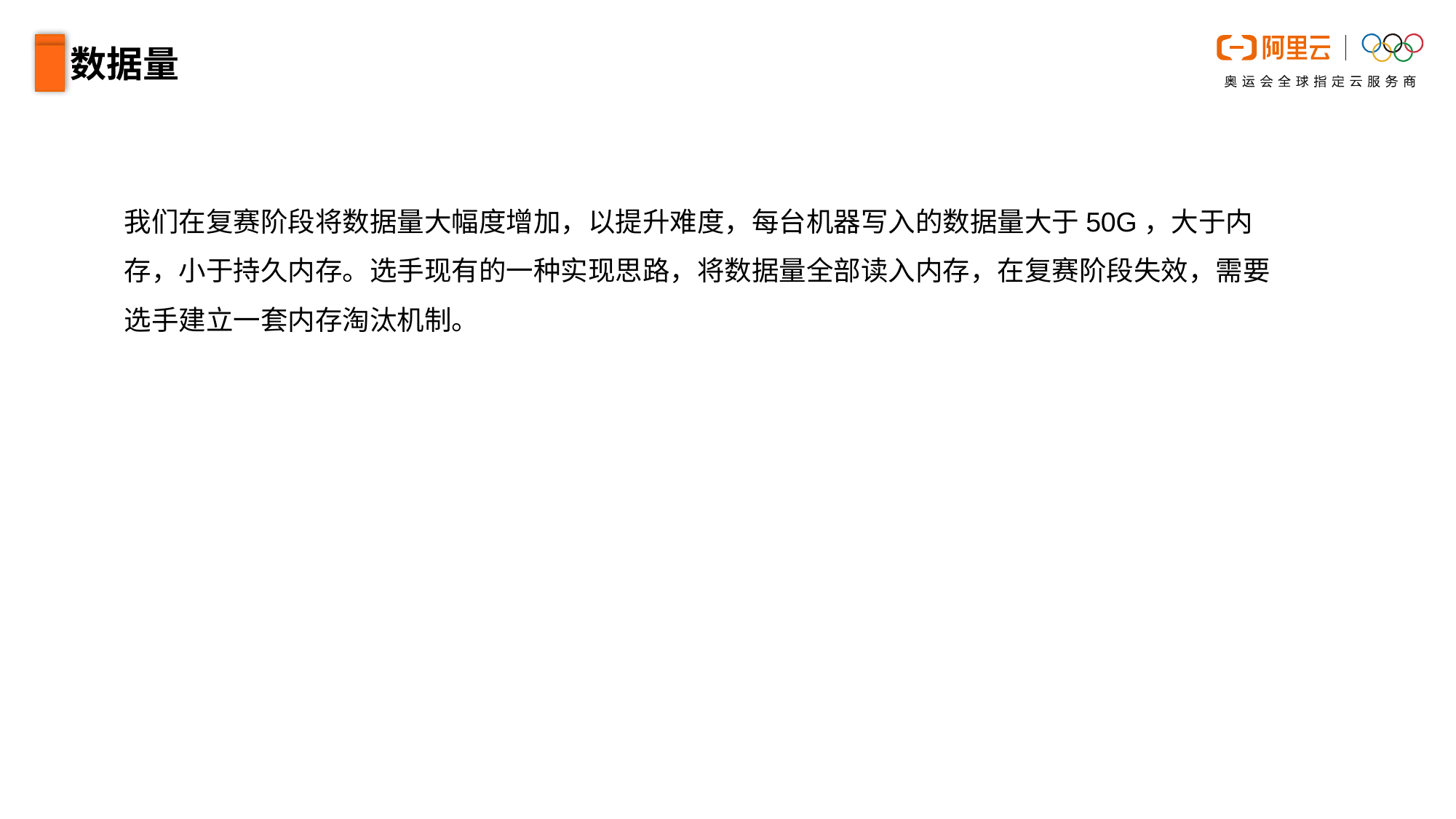

E6636BC20180234D78A0072836F0BC9032B9B20C109CDB50ACD98F3EB1E42B59FB4CBC384169FB0822692C083846D6EB8519218A41D0ABC11BBFC2207D3E14D324FCBDAD0E21E4D754D22B07689248932FF4E0C77CD952C4A8AB419E0E39DC08D9962D966E3

数据量
我们在复赛阶段将数据量大幅度增加，以提升难度，每台机器写入的数据量大于50G，大于内存，小于持久内存。选手现有的一种实现思路，将数据量全部读入内存，在复赛阶段失效，需要选手建立一套内存淘汰机制。